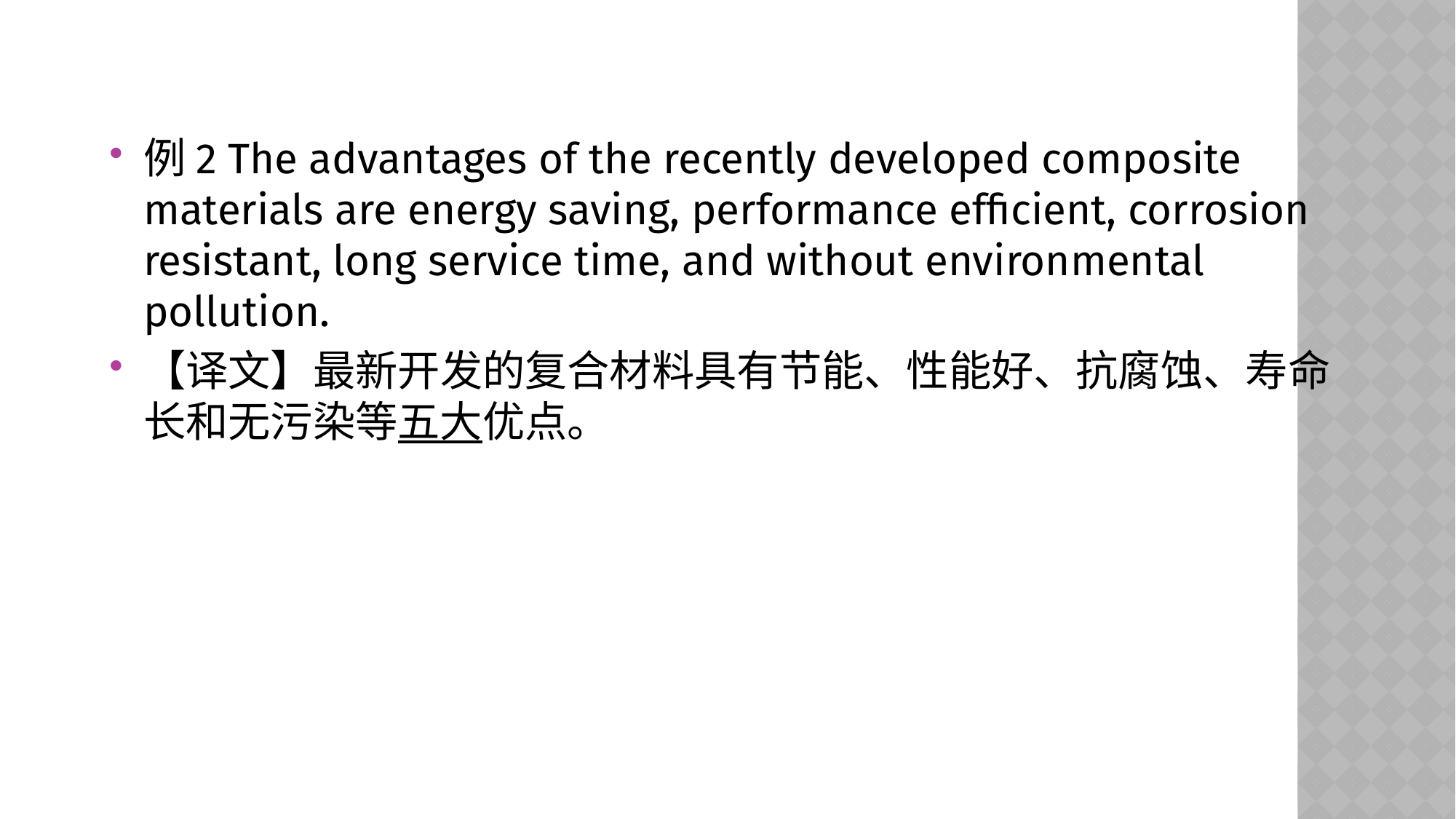

例2 The advantages of the recently developed composite materials are energy saving, performance efficient, corrosion resistant, long service time, and without environmental pollution.
【译文】最新开发的复合材料具有节能、性能好、抗腐蚀、寿命长和无污染等五大优点。